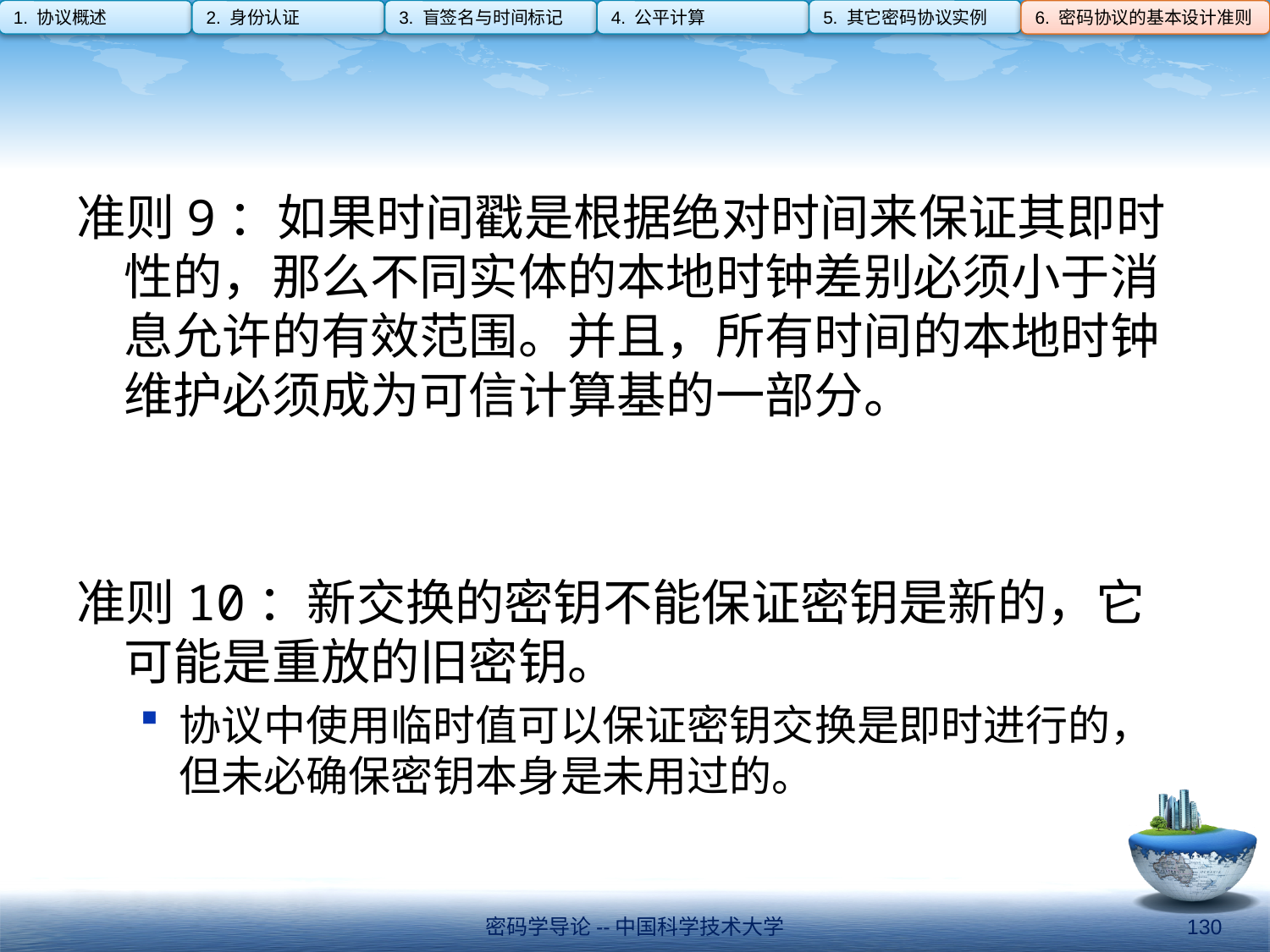

5. 其它密码协议实例
1. 协议概述
2. 身份认证
3. 盲签名与时间标记
4. 公平计算
6. 密码协议的基本设计准则
#
准则9：如果时间戳是根据绝对时间来保证其即时性的，那么不同实体的本地时钟差别必须小于消息允许的有效范围。并且，所有时间的本地时钟维护必须成为可信计算基的一部分。

准则10：新交换的密钥不能保证密钥是新的，它可能是重放的旧密钥。
协议中使用临时值可以保证密钥交换是即时进行的，但未必确保密钥本身是未用过的。

密码学导论--中国科学技术大学
130